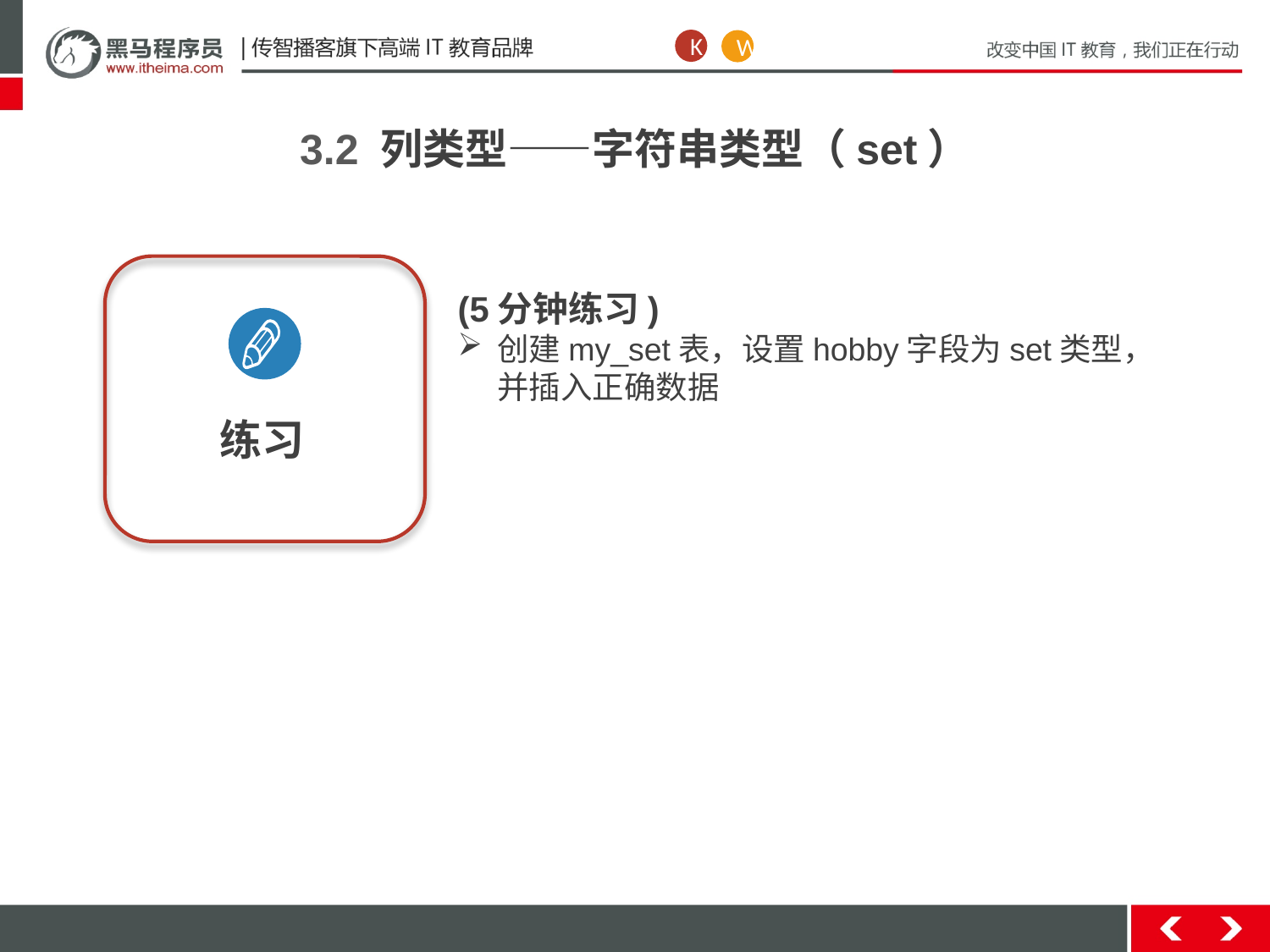

K
W
3.2 列类型——字符串类型（set）

练习
(5分钟练习)
创建my_set表，设置hobby字段为set类型，并插入正确数据